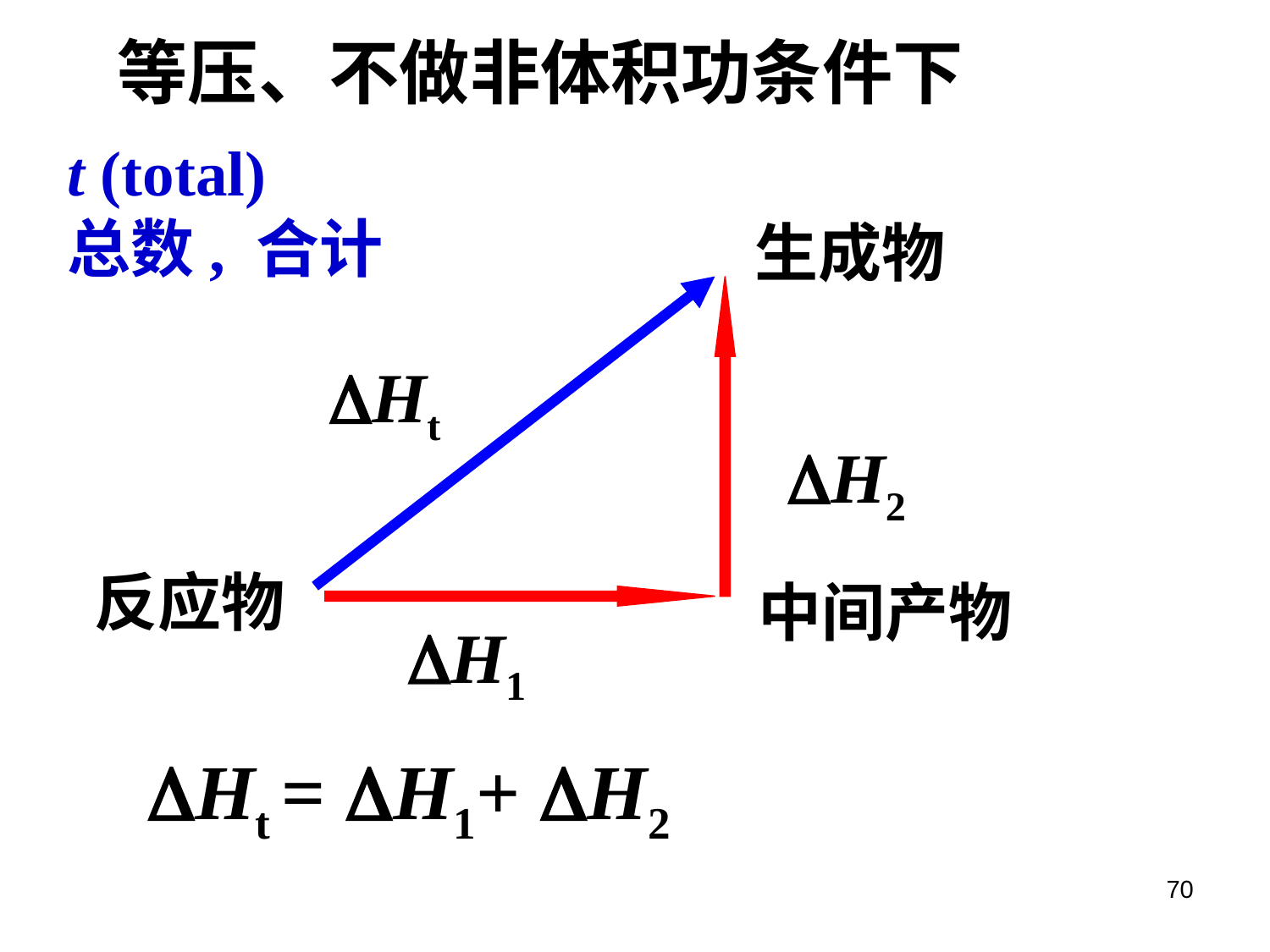

等压、不做非体积功条件下
t (total)
总数, 合计
生成物

ΔHt

ΔH2
反应物
中间产物

ΔH1
ΔHt = ΔH1+ ΔH2
70